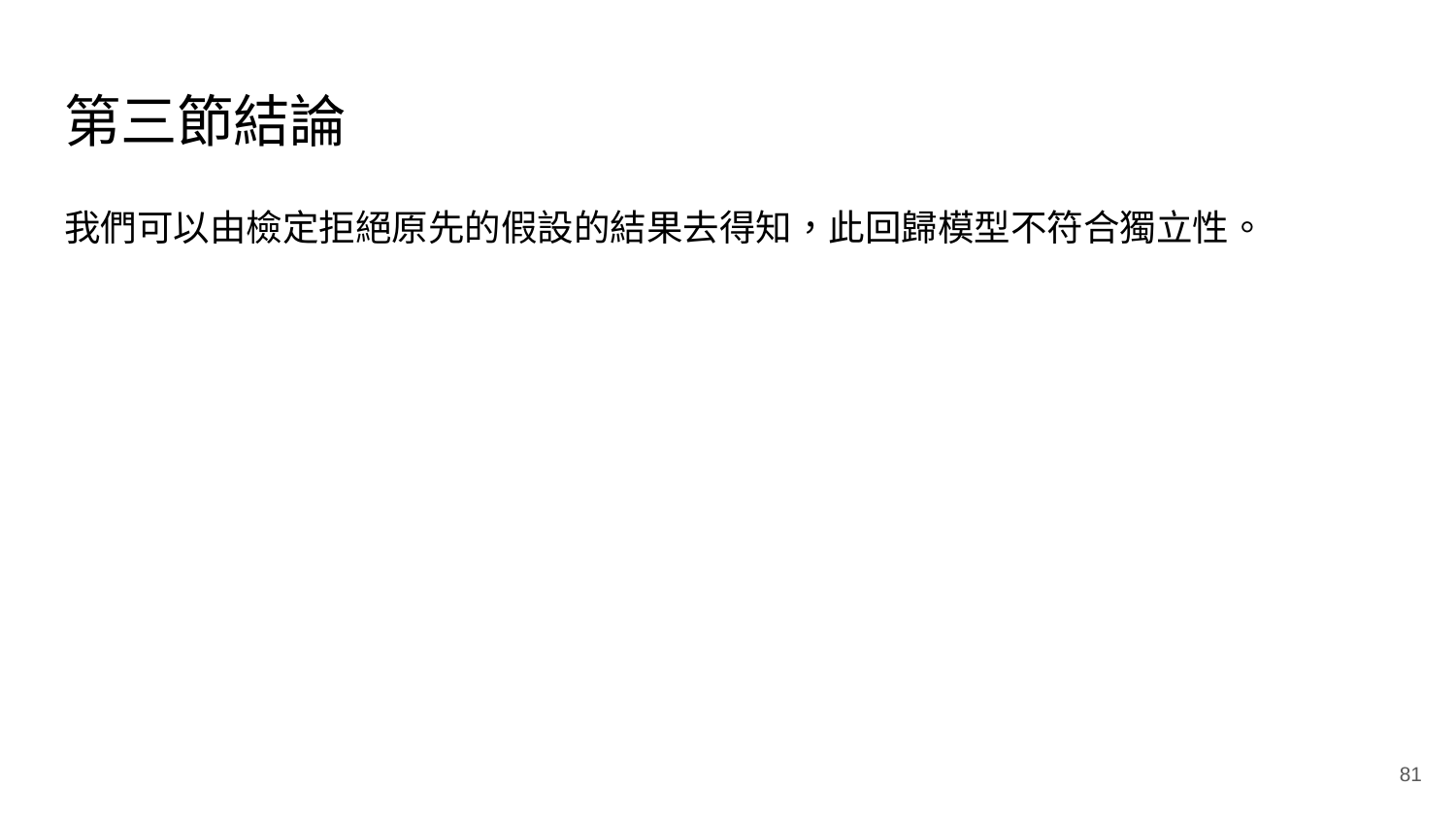

# 第三節結論
我們可以由檢定拒絕原先的假設的結果去得知，此回歸模型不符合獨立性。
81